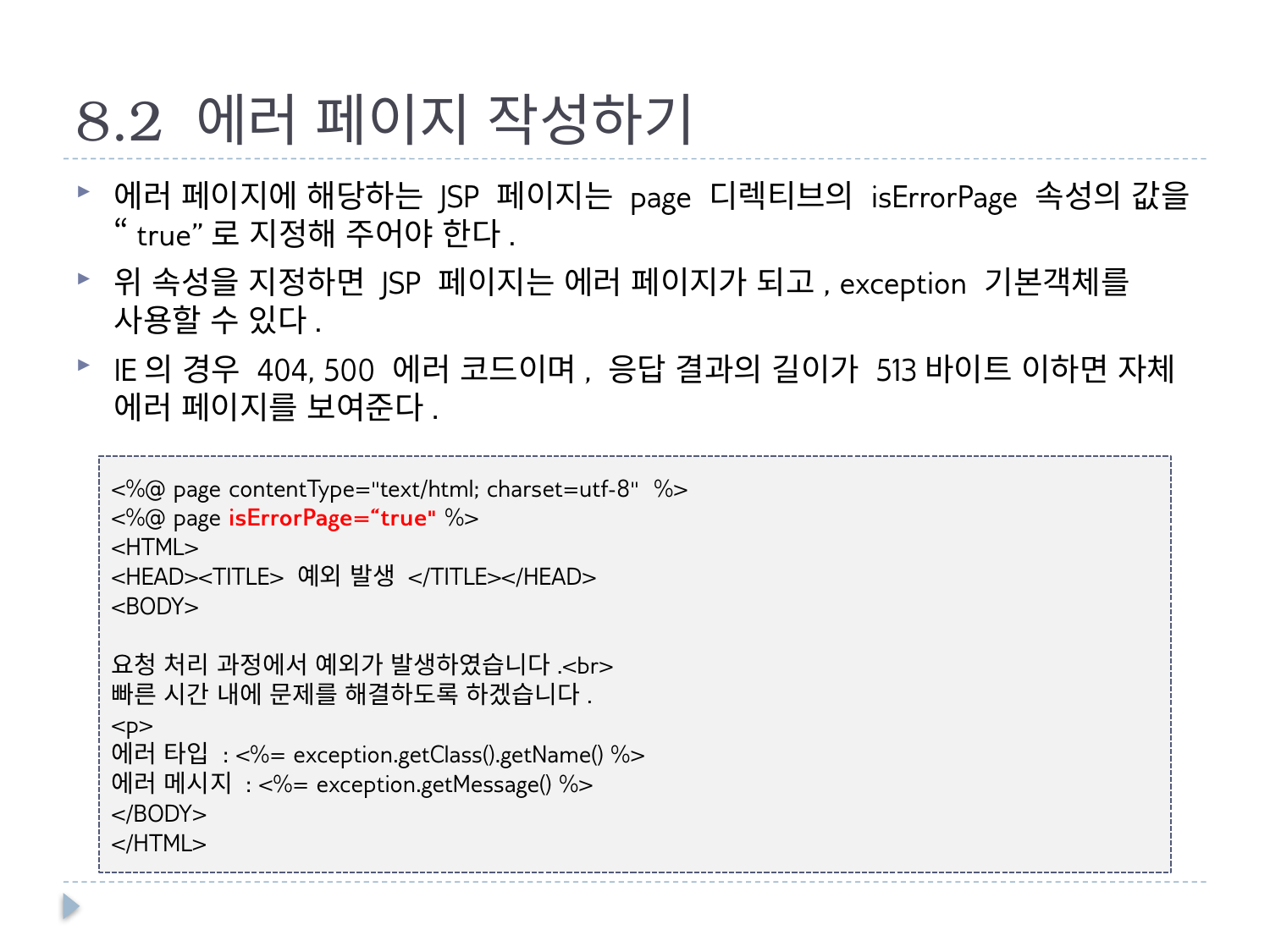

# 8.2 에러 페이지 작성하기
에러 페이지에 해당하는 JSP 페이지는 page 디렉티브의 isErrorPage 속성의 값을 “true”로 지정해 주어야 한다.
위 속성을 지정하면 JSP 페이지는 에러 페이지가 되고, exception 기본객체를 사용할 수 있다.
IE의 경우 404, 500 에러 코드이며, 응답 결과의 길이가 513바이트 이하면 자체 에러 페이지를 보여준다.
<%@ page contentType="text/html; charset=utf-8"  %>
<%@ page isErrorPage=“true" %>
<HTML>
<HEAD><TITLE> 예외 발생 </TITLE></HEAD>
<BODY>

요청 처리 과정에서 예외가 발생하였습니다.<br>
빠른 시간 내에 문제를 해결하도록 하겠습니다.
<p>
에러 타입 : <%= exception.getClass().getName() %>
에러 메시지 : <%= exception.getMessage() %>
</BODY>
</HTML>